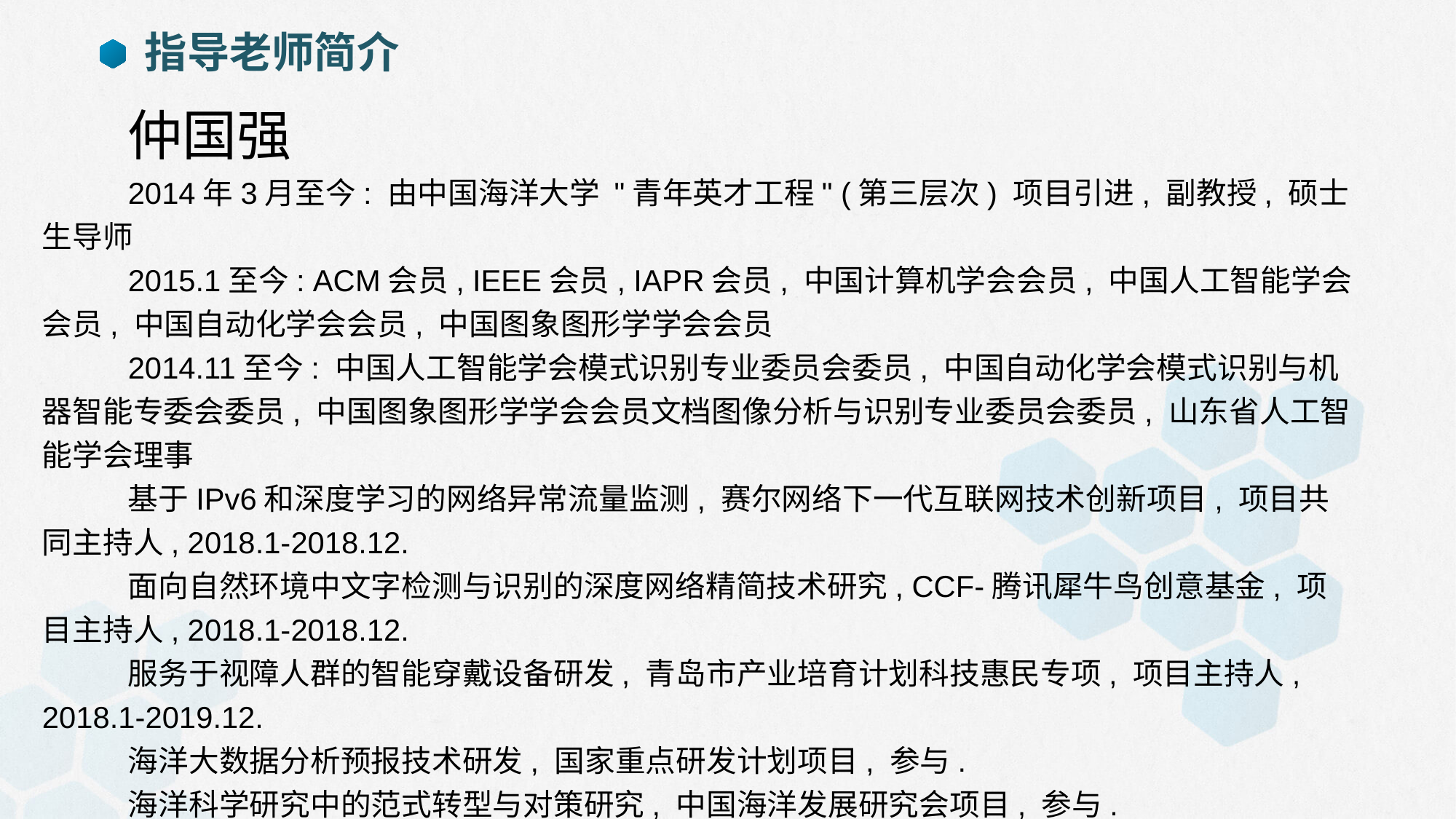

指导老师简介

仲国强
2014年3月至今: 由中国海洋大学 "青年英才工程" (第三层次) 项目引进, 副教授, 硕士生导师
2015.1至今: ACM会员, IEEE会员, IAPR会员, 中国计算机学会会员, 中国人工智能学会会员, 中国自动化学会会员, 中国图象图形学学会会员
2014.11至今: 中国人工智能学会模式识别专业委员会委员, 中国自动化学会模式识别与机器智能专委会委员, 中国图象图形学学会会员文档图像分析与识别专业委员会委员, 山东省人工智能学会理事
基于IPv6和深度学习的网络异常流量监测, 赛尔网络下一代互联网技术创新项目, 项目共同主持人, 2018.1-2018.12.
面向自然环境中文字检测与识别的深度网络精简技术研究, CCF-腾讯犀牛鸟创意基金, 项目主持人, 2018.1-2018.12.
服务于视障人群的智能穿戴设备研发, 青岛市产业培育计划科技惠民专项, 项目主持人, 2018.1-2019.12.
海洋大数据分析预报技术研发, 国家重点研发计划项目, 参与.
海洋科学研究中的范式转型与对策研究, 中国海洋发展研究会项目, 参与.